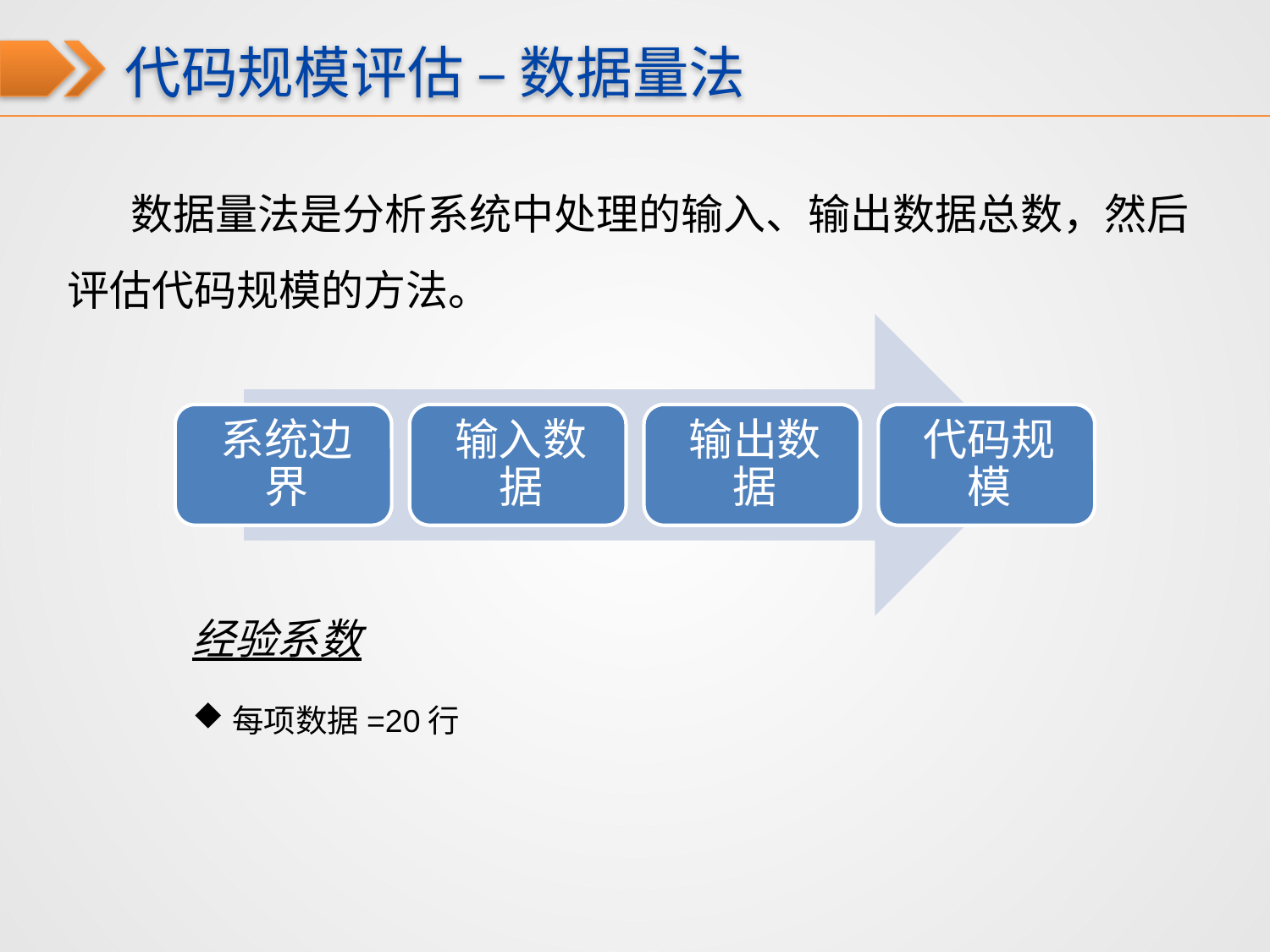

代码规模评估 – 数据量法

数据量法是分析系统中处理的输入、输出数据总数，然后评估代码规模的方法。
系统边界
输入数据
输出数据
代码规模
经验系数

每项数据=20行